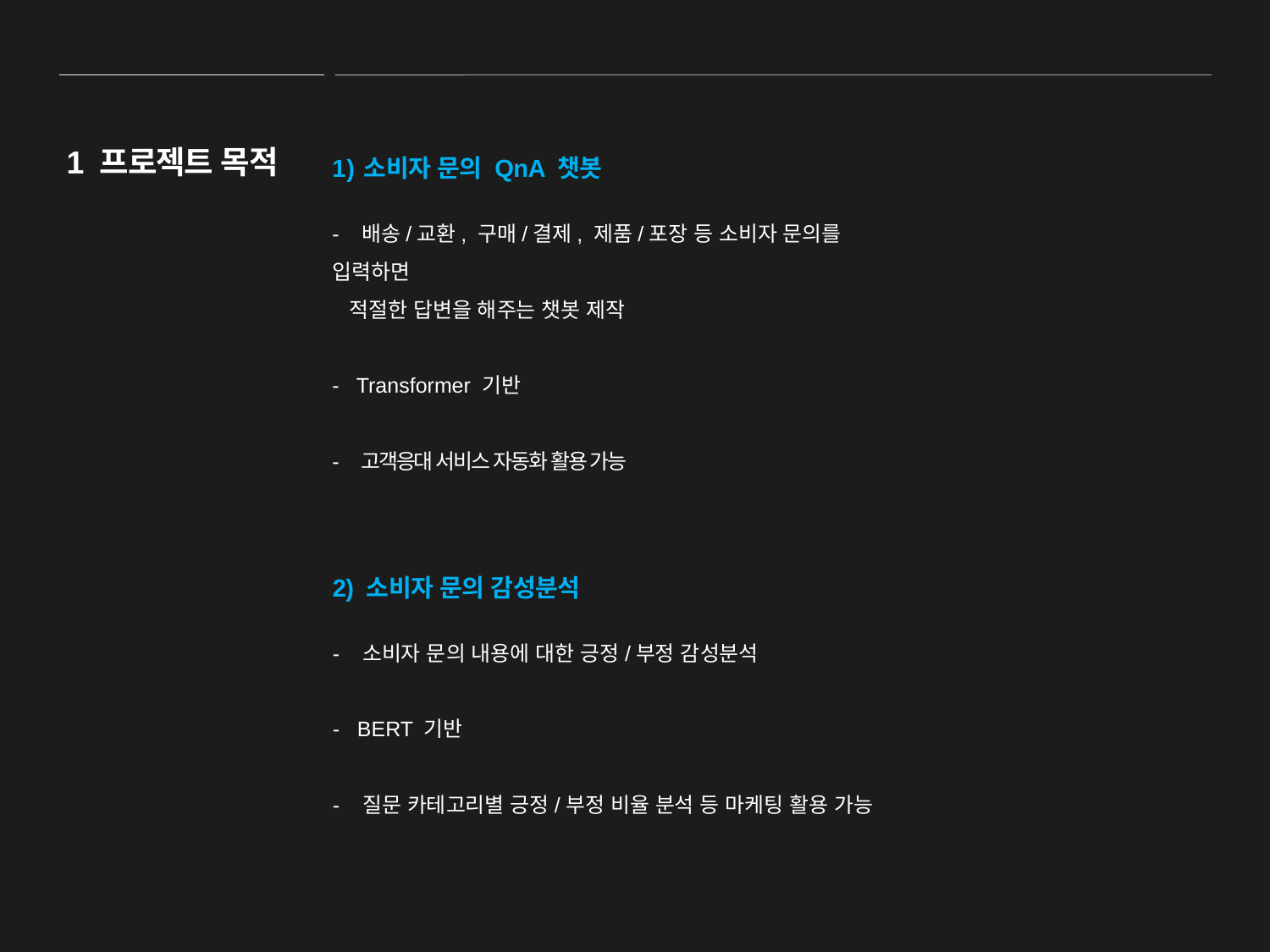

1 프로젝트 목적
소비자 문의 QnA 챗봇

-   배송/교환, 구매/결제, 제품/포장 등 소비자 문의를 입력하면
  적절한 답변을 해주는 챗봇 제작

-   Transformer 기반

-    고객응대 서비스 자동화 활용 가능

2) 소비자 문의 감성분석

-   소비자 문의 내용에 대한 긍정/부정 감성분석

-   BERT 기반

-   질문 카테고리별 긍정/부정 비율 분석 등 마케팅 활용 가능